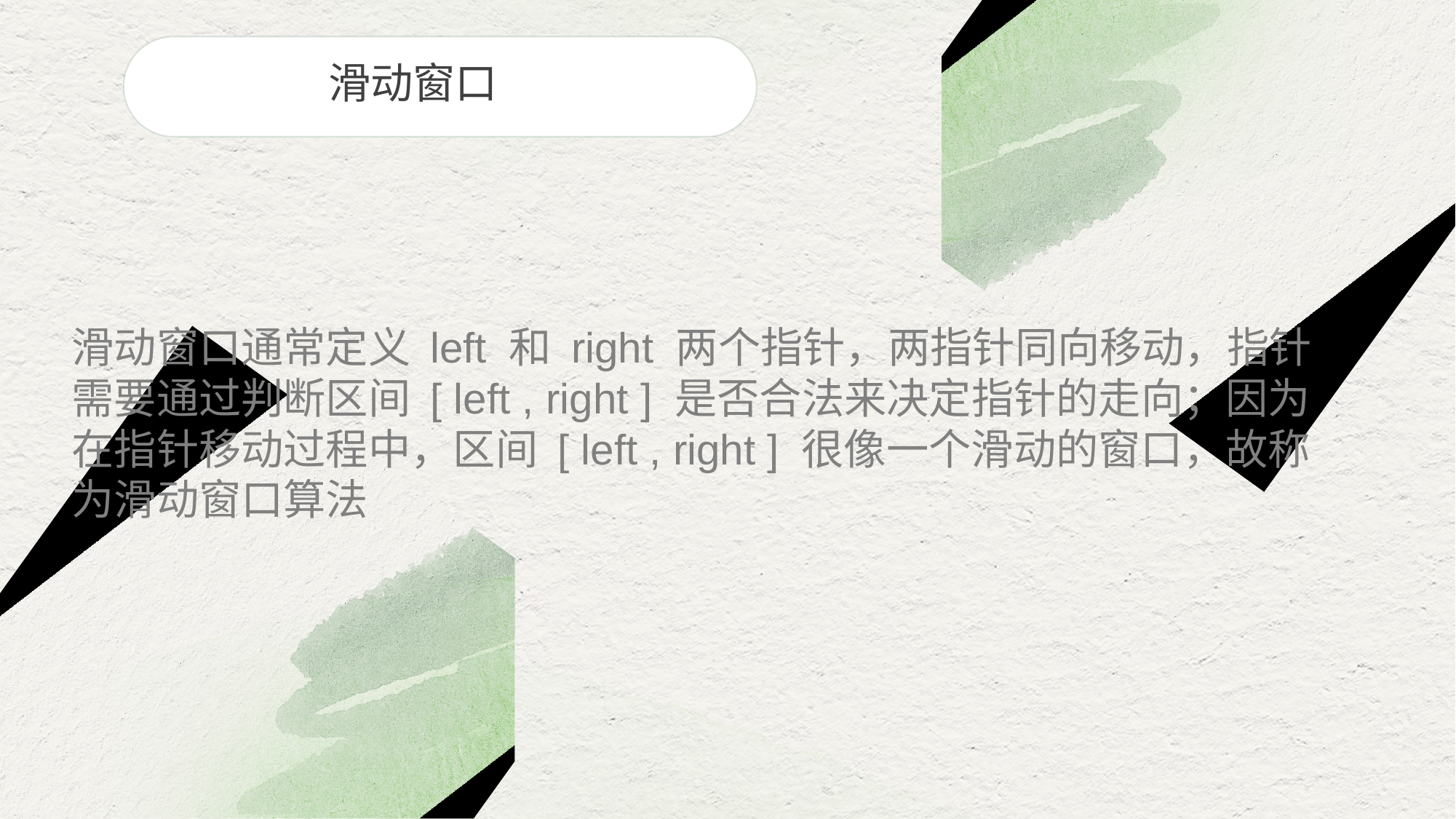

滑动窗口

滑动窗口通常定义 left 和 right 两个指针，两指针同向移动，指针需要通过判断区间 [ left , right ] 是否合法来决定指针的走向；因为在指针移动过程中，区间 [ left , right ] 很像一个滑动的窗口，故称为滑动窗口算法